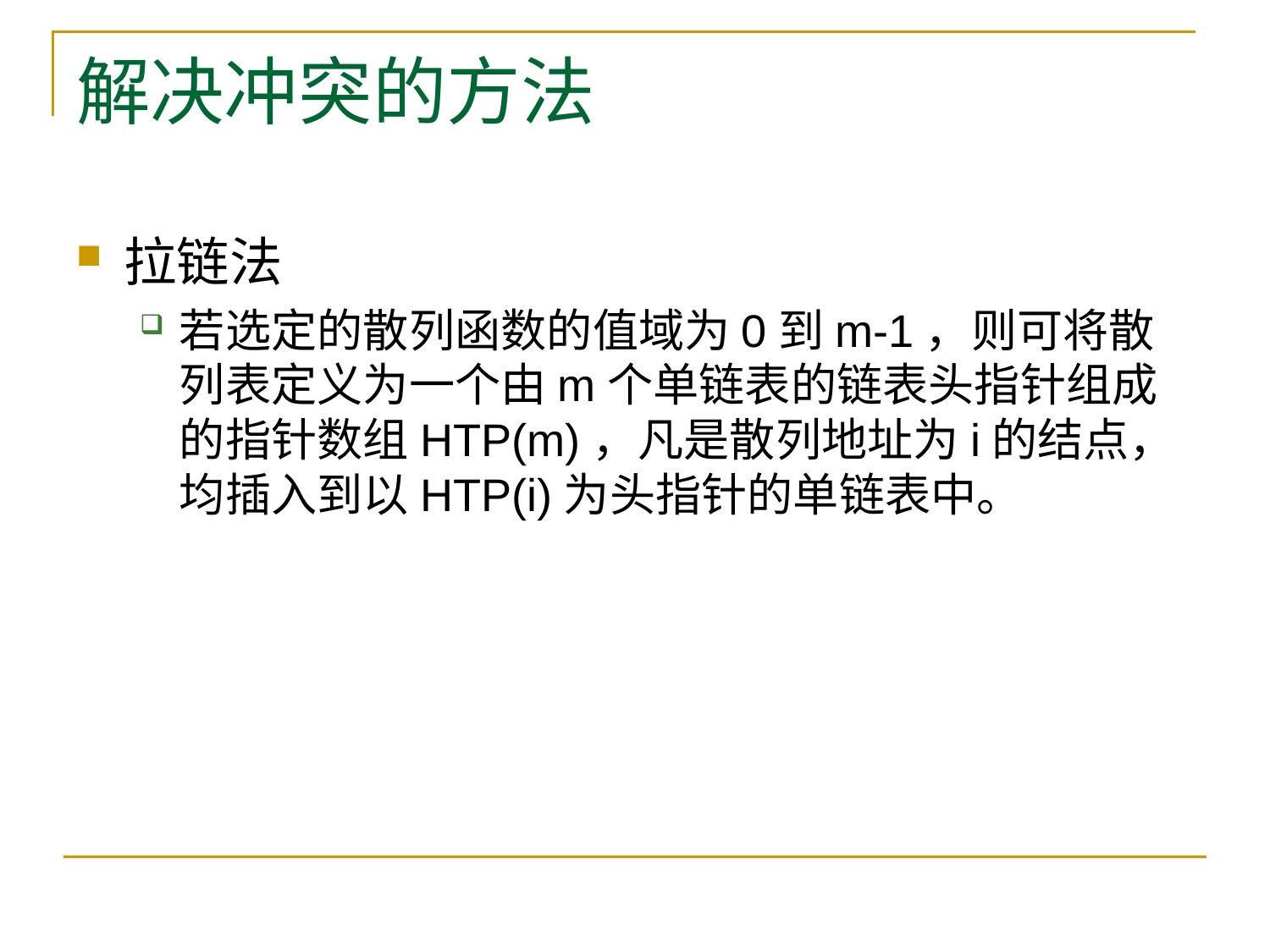

# 解决冲突的方法
拉链法
若选定的散列函数的值域为0到m-1，则可将散列表定义为一个由m个单链表的链表头指针组成的指针数组HTP(m)，凡是散列地址为i的结点，均插入到以HTP(i)为头指针的单链表中。